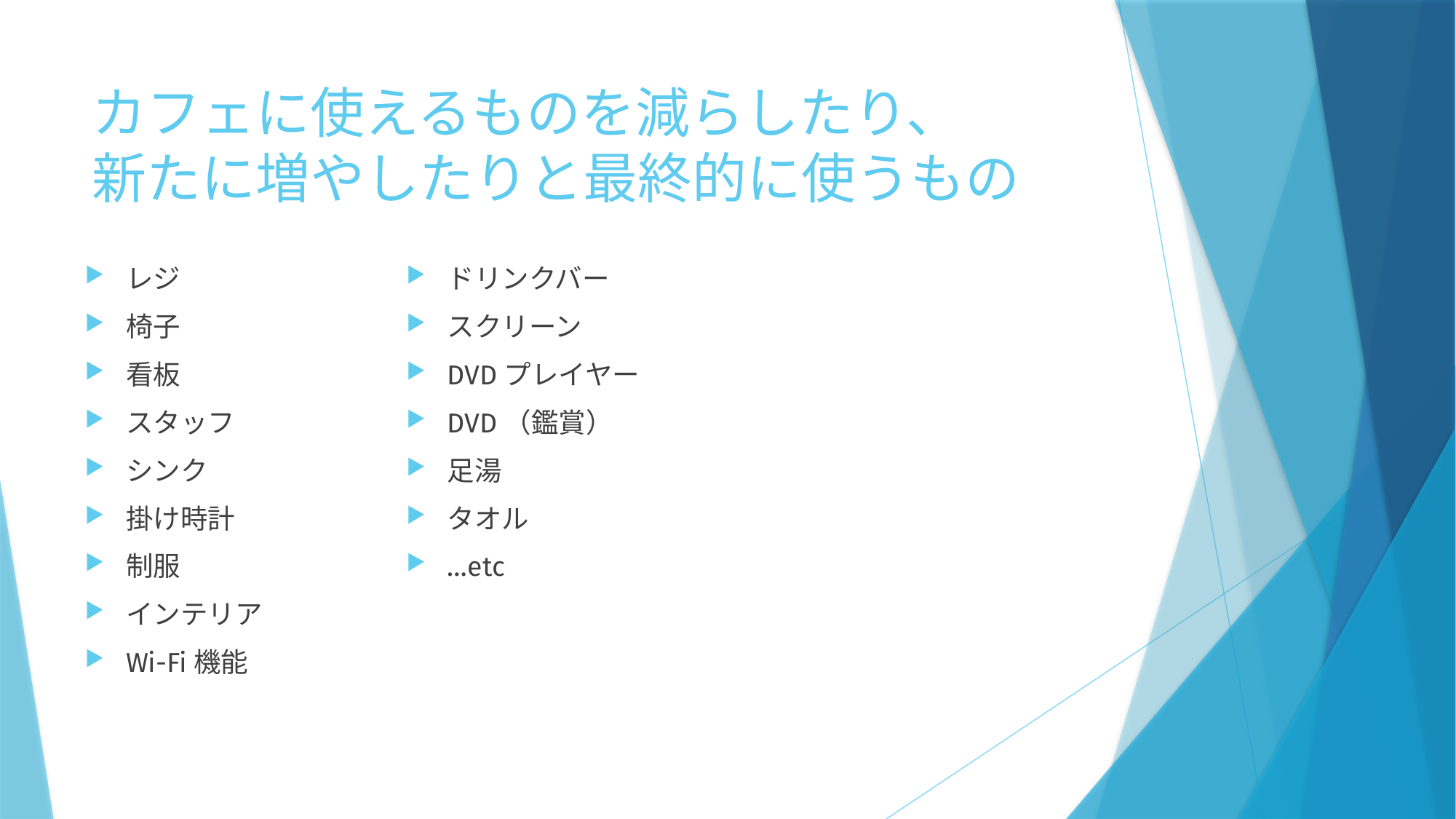

# カフェに使えるものを減らしたり、 新たに増やしたりと最終的に使うもの
レジ
椅子
看板
スタッフ
シンク
掛け時計
制服
インテリア
Wi-Fi機能
ドリンクバー
スクリーン
DVDプレイヤー
DVD（鑑賞）
足湯
タオル
…etc